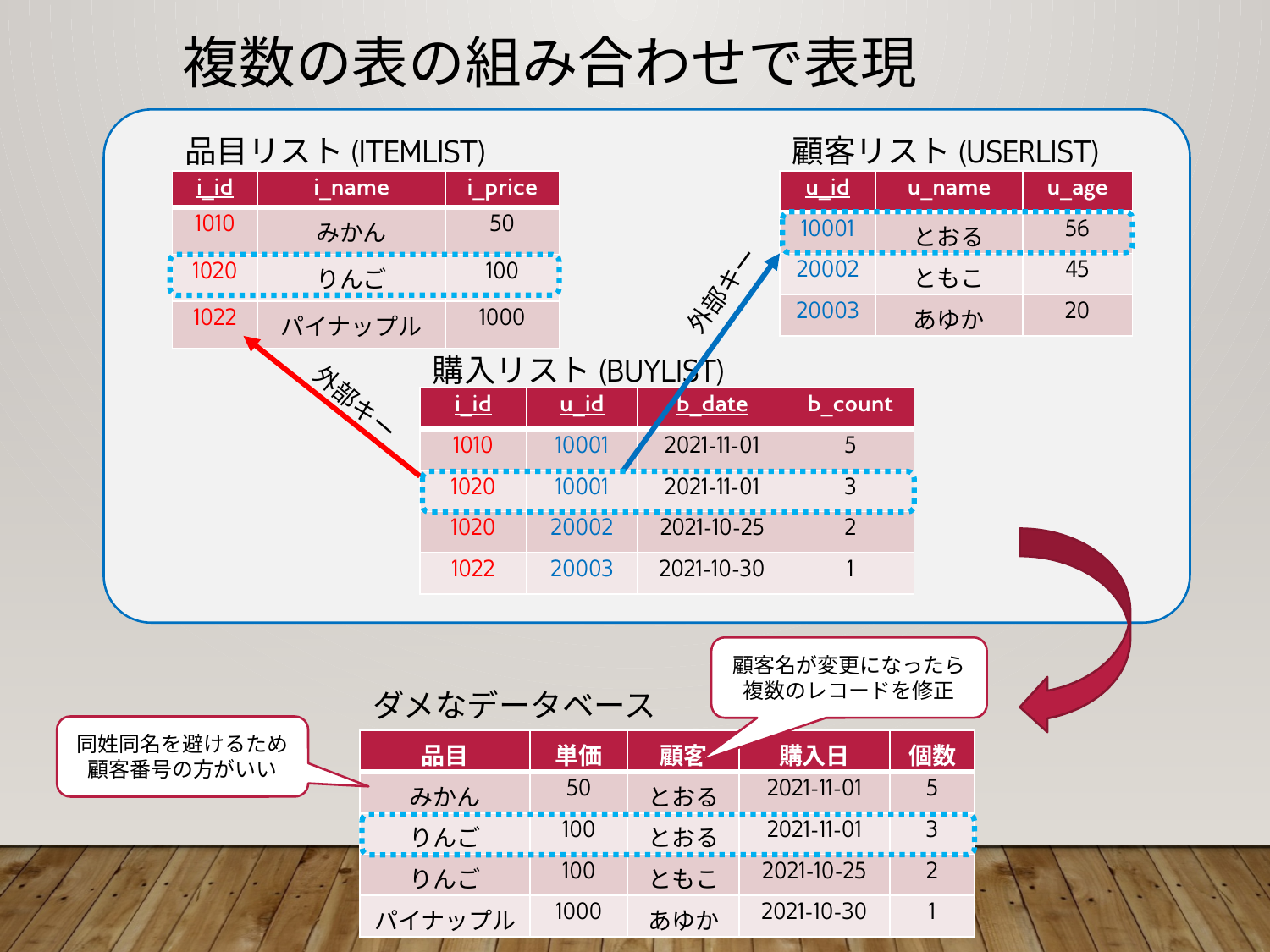

# 複数の表の組み合わせで表現

品目リスト(ITEMLIST)
顧客リスト(USERLIST)
| i\_id | i\_name | i\_price |
| --- | --- | --- |
| 1010 | みかん | 50 |
| 1020 | りんご | 100 |
| 1022 | パイナップル | 1000 |
| u\_id | u\_name | u\_age |
| --- | --- | --- |
| 10001 | とおる | 56 |
| 20002 | ともこ | 45 |
| 20003 | あゆか | 20 |

外部キー

購入リスト(BUYLIST)
外部キー
| i\_id | u\_id | b\_date | b\_count |
| --- | --- | --- | --- |
| 1010 | 10001 | 2021-11-01 | 5 |
| 1020 | 10001 | 2021-11-01 | 3 |
| 1020 | 20002 | 2021-10-25 | 2 |
| 1022 | 20003 | 2021-10-30 | 1 |

顧客名が変更になったら複数のレコードを修正
ダメなデータベース
同姓同名を避けるため顧客番号の方がいい
| 品目 | 単価 | 顧客 | 購入日 | 個数 |
| --- | --- | --- | --- | --- |
| みかん | 50 | とおる | 2021-11-01 | 5 |
| りんご | 100 | とおる | 2021-11-01 | 3 |
| りんご | 100 | ともこ | 2021-10-25 | 2 |
| パイナップル | 1000 | あゆか | 2021-10-30 | 1 |